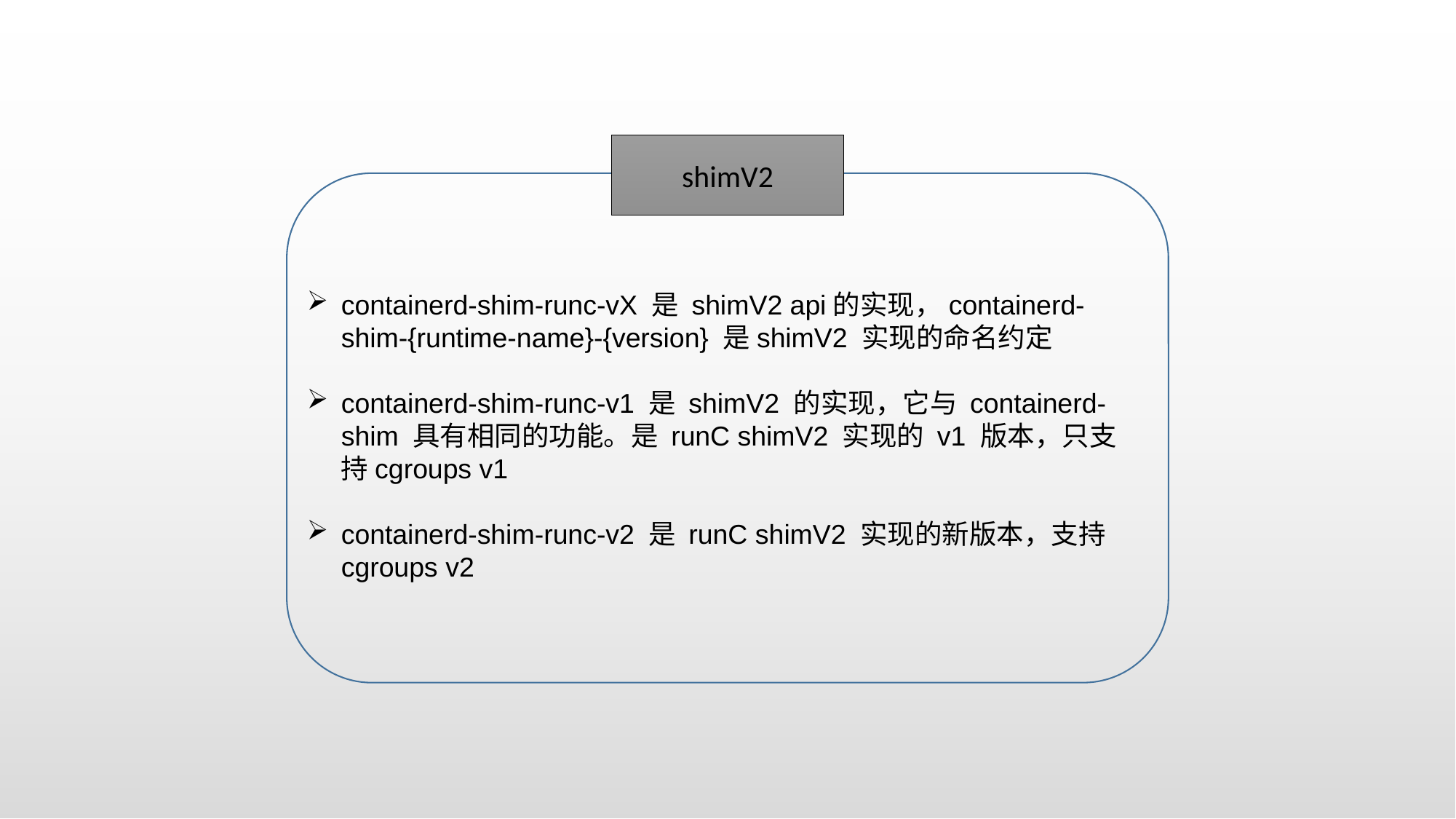

shimV2

containerd-shim-runc-vX 是 shimV2 api的实现，containerd-shim-{runtime-name}-{version} 是shimV2 实现的命名约定

containerd-shim-runc-v1 是 shimV2 的实现，它与 containerd-shim 具有相同的功能。是 runC shimV2 实现的 v1 版本，只支持cgroups v1

containerd-shim-runc-v2 是 runC shimV2 实现的新版本，支持cgroups v2